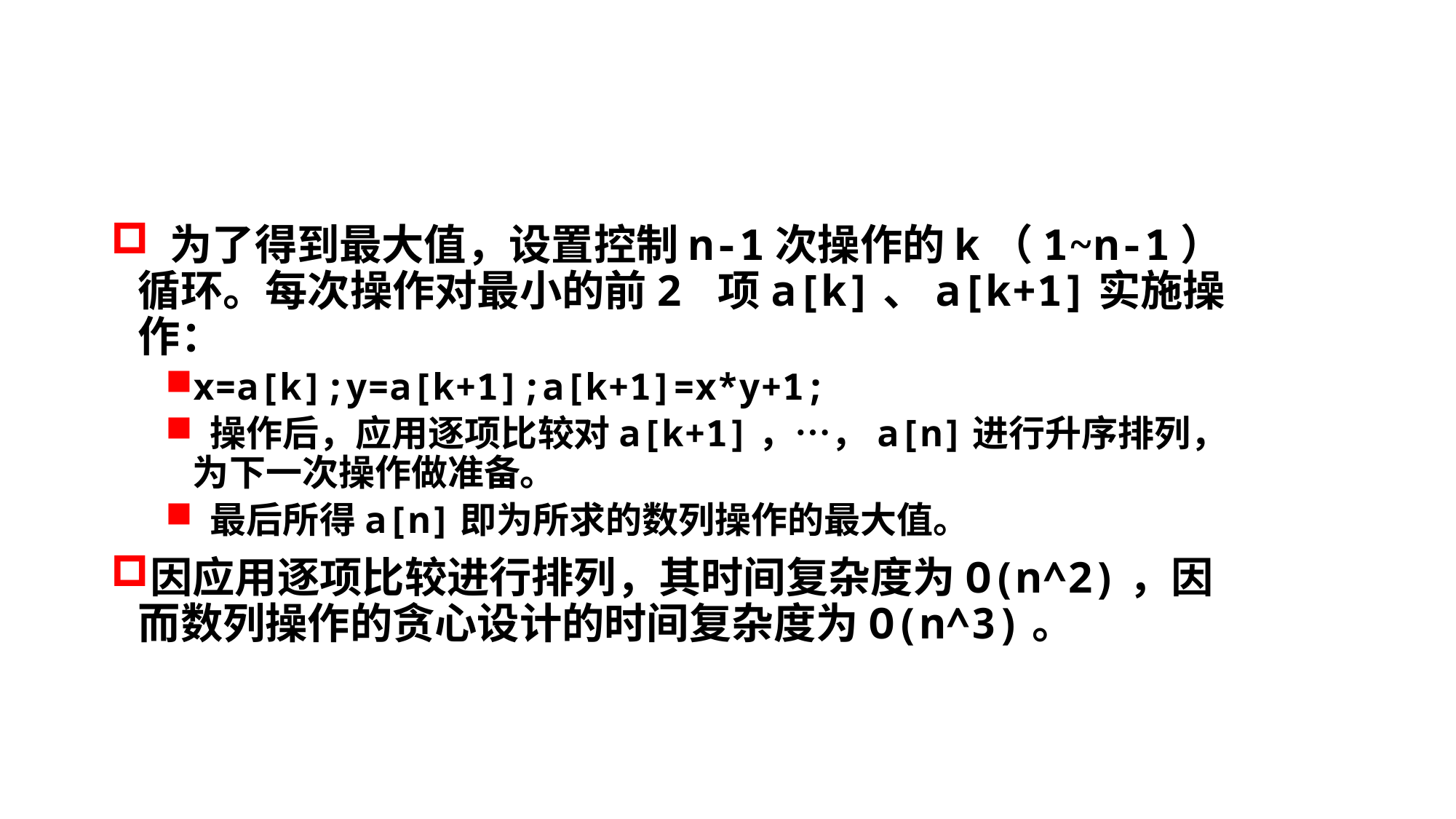

#
 为了得到最大值，设置控制n-1次操作的k（1~n-1）循环。每次操作对最小的前2 项a[k]、a[k+1]实施操作：
x=a[k];y=a[k+1];a[k+1]=x*y+1;
 操作后，应用逐项比较对a[k+1]，…，a[n]进行升序排列，为下一次操作做准备。
 最后所得a[n]即为所求的数列操作的最大值。
因应用逐项比较进行排列，其时间复杂度为O(n^2)，因而数列操作的贪心设计的时间复杂度为O(n^3)。